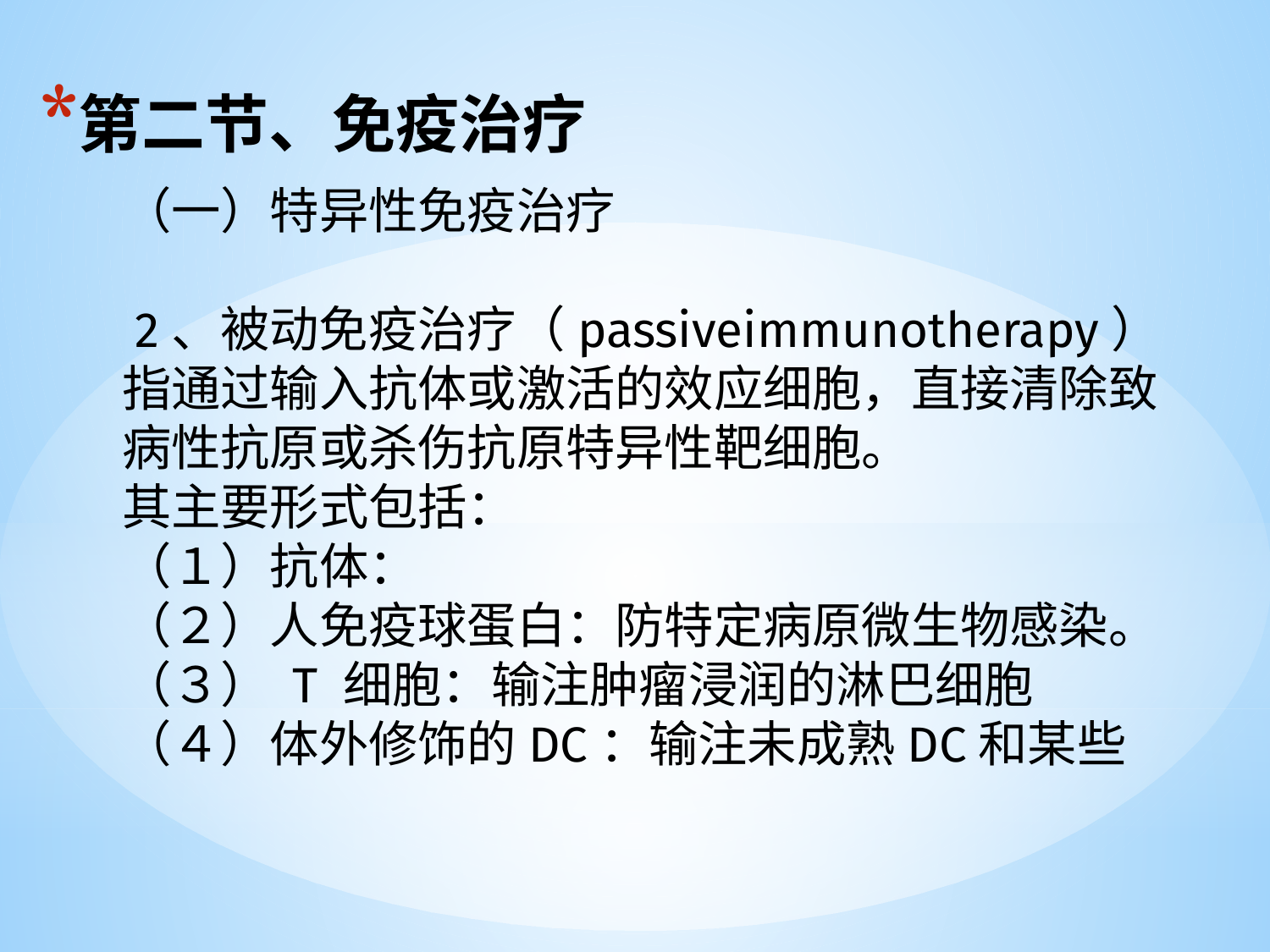

# 第二节、免疫治疗
（一）特异性免疫治疗

 2、被动免疫治疗（passiveimmunotherapy）指通过输入抗体或激活的效应细胞，直接清除致病性抗原或杀伤抗原特异性靶细胞。
其主要形式包括：
（１）抗体：
（２）人免疫球蛋白：防特定病原微生物感染。
（３） T 细胞：输注肿瘤浸润的淋巴细胞
（４）体外修饰的DC：输注未成熟DC和某些